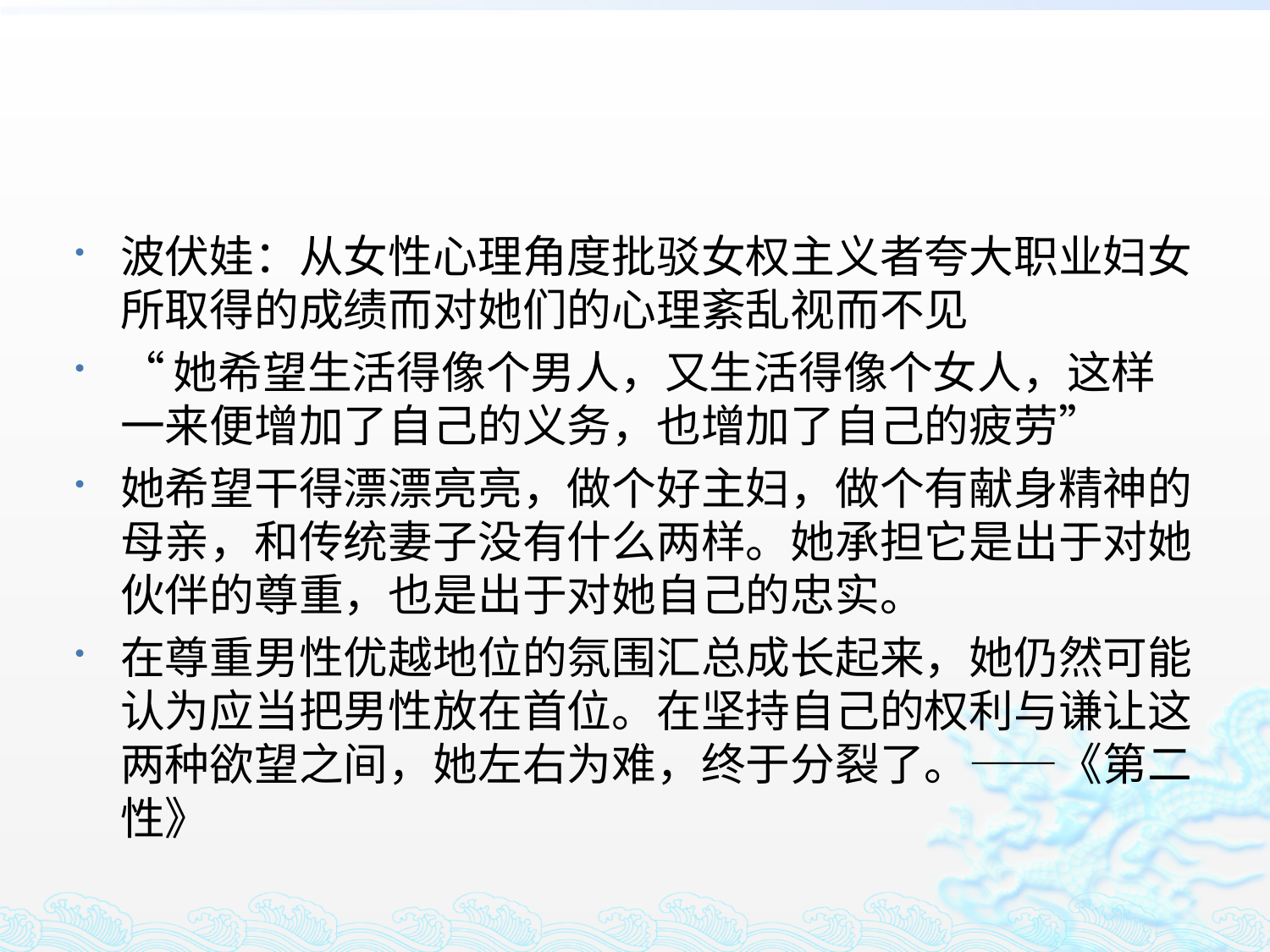

#
波伏娃：从女性心理角度批驳女权主义者夸大职业妇女所取得的成绩而对她们的心理紊乱视而不见
“她希望生活得像个男人，又生活得像个女人，这样一来便增加了自己的义务，也增加了自己的疲劳”
她希望干得漂漂亮亮，做个好主妇，做个有献身精神的母亲，和传统妻子没有什么两样。她承担它是出于对她伙伴的尊重，也是出于对她自己的忠实。
在尊重男性优越地位的氛围汇总成长起来，她仍然可能认为应当把男性放在首位。在坚持自己的权利与谦让这两种欲望之间，她左右为难，终于分裂了。——《第二性》